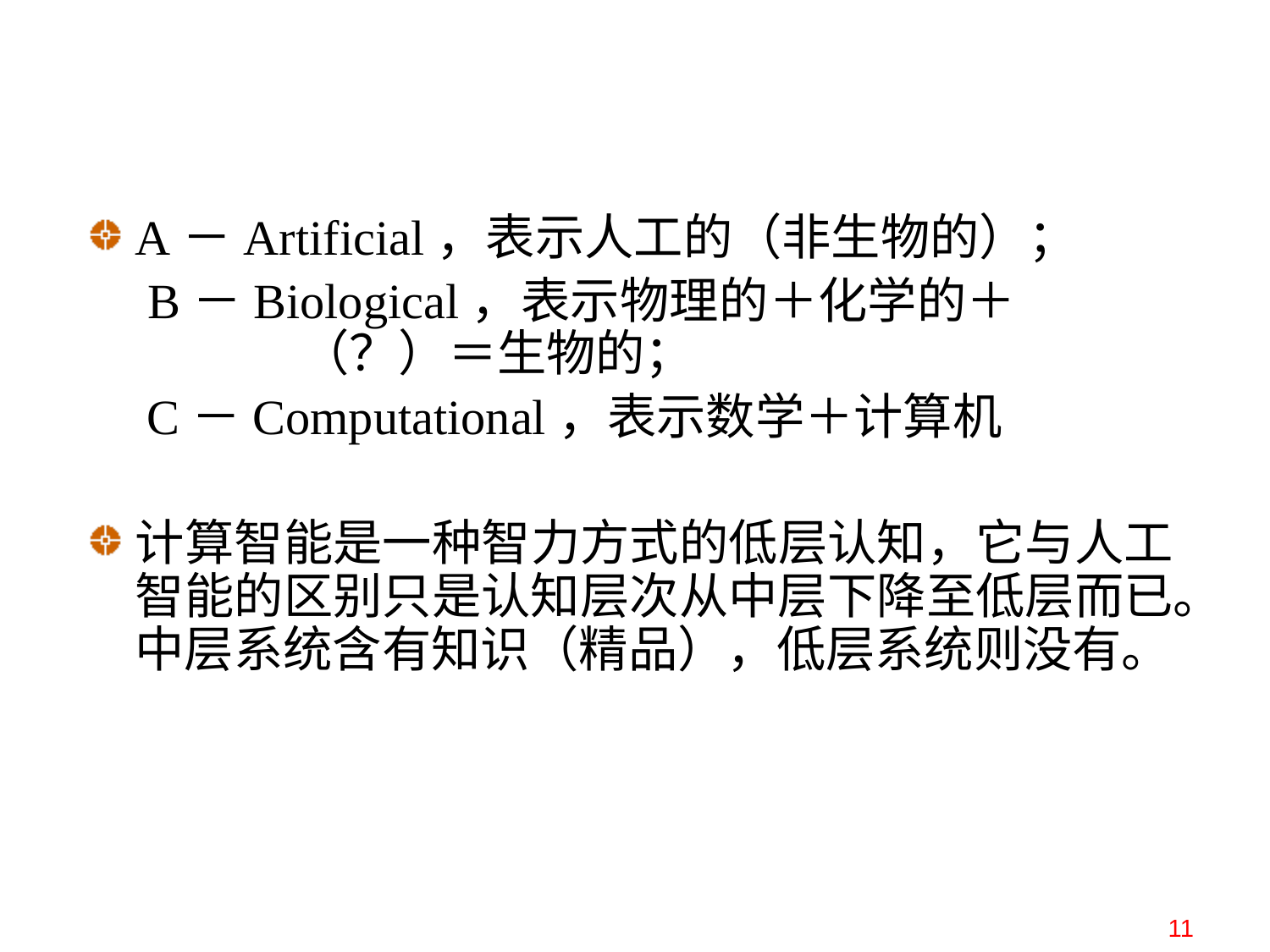

A－Artificial，表示人工的（非生物的）；
  B－Biological，表示物理的＋化学的＋                              （？）＝生物的；
  C－Computational，表示数学＋计算机

计算智能是一种智力方式的低层认知，它与人工智能的区别只是认知层次从中层下降至低层而已。中层系统含有知识（精品），低层系统则没有。
11